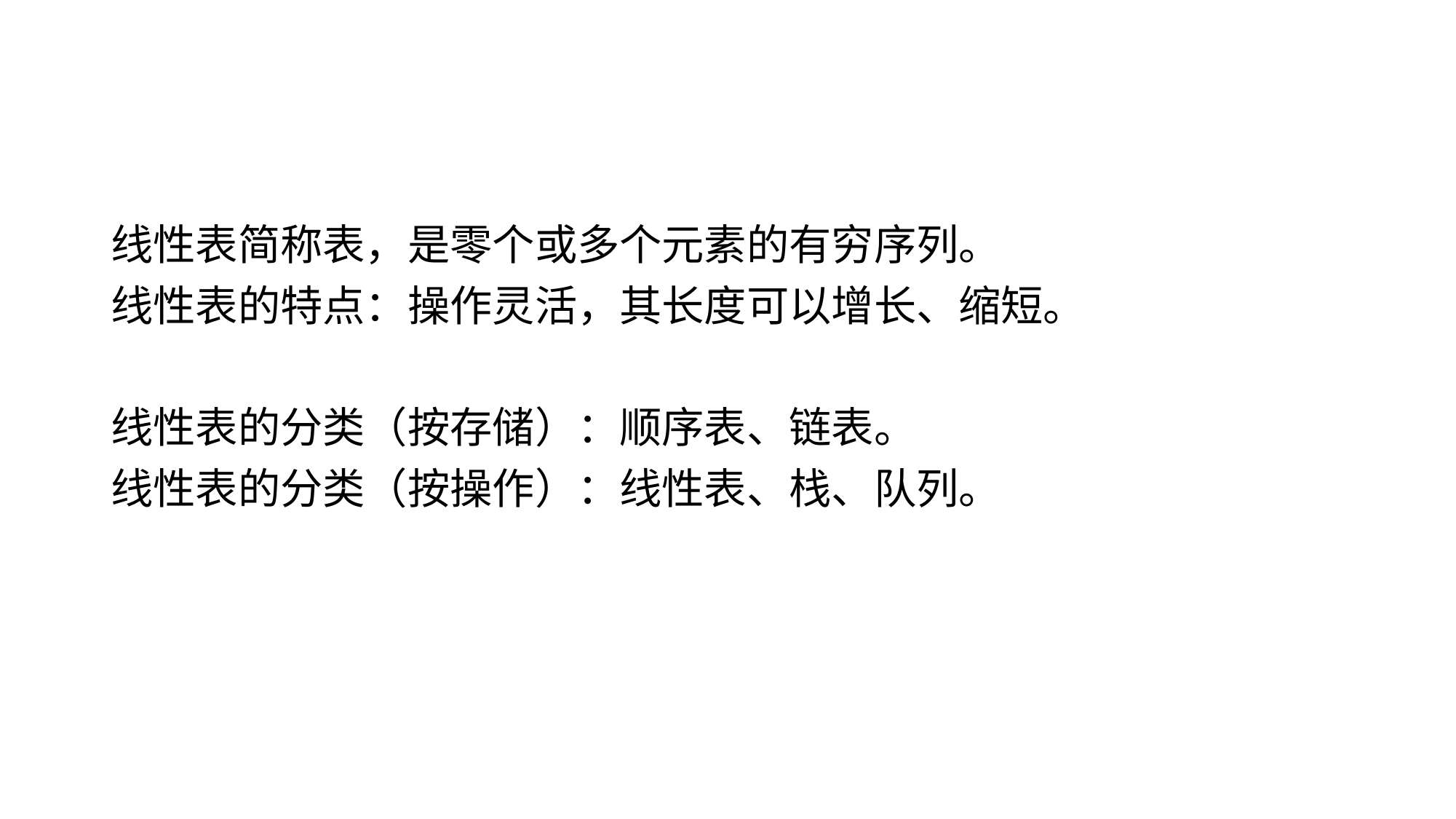

线性表简称表，是零个或多个元素的有穷序列。
线性表的特点：操作灵活，其长度可以增长、缩短。

线性表的分类（按存储）：顺序表、链表。
线性表的分类（按操作）：线性表、栈、队列。